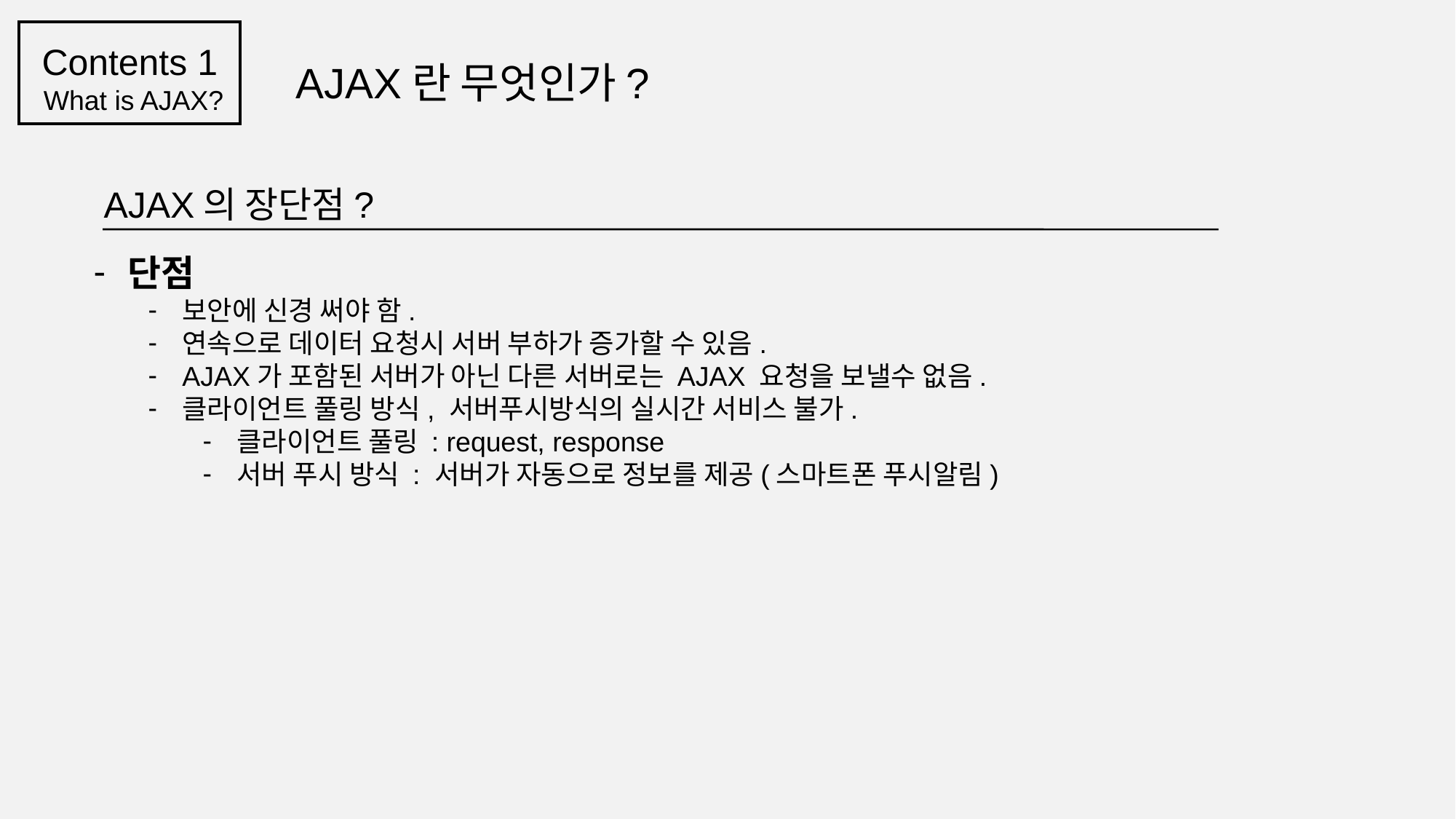

Contents 1
What is AJAX?
AJAX란 무엇인가?
 AJAX의 장단점?
단점
보안에 신경 써야 함.
연속으로 데이터 요청시 서버 부하가 증가할 수 있음.
AJAX가 포함된 서버가 아닌 다른 서버로는 AJAX 요청을 보낼수 없음.
클라이언트 풀링 방식, 서버푸시방식의 실시간 서비스 불가.
클라이언트 풀링 : request, response
서버 푸시 방식 : 서버가 자동으로 정보를 제공(스마트폰 푸시알림)